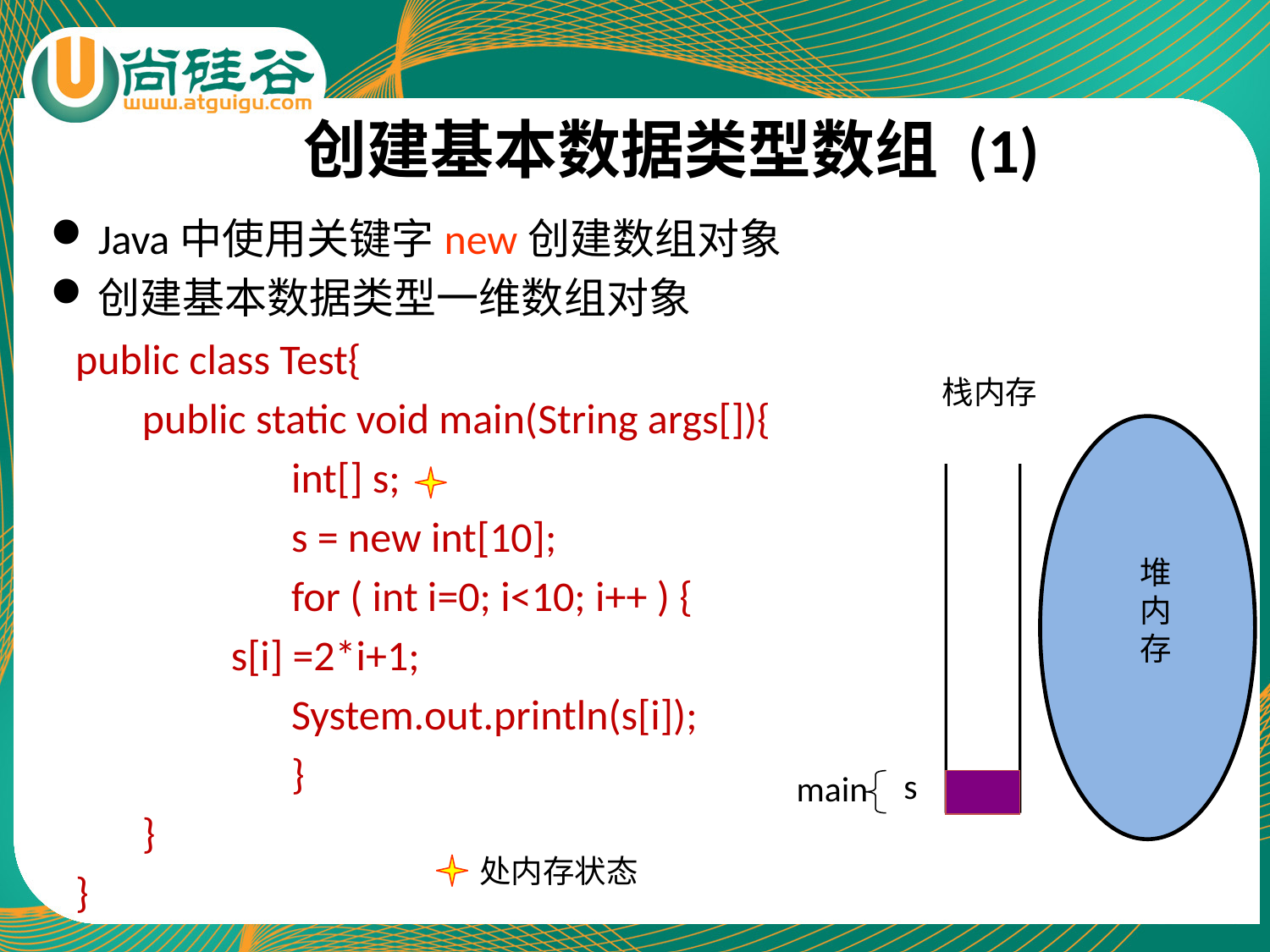

# 创建基本数据类型数组 (1)
Java中使用关键字new创建数组对象
创建基本数据类型一维数组对象
    public class Test{
           public static void main(String args[]){
      		int[] s;
      		s = new int[10];
      		for ( int i=0; i<10; i++ ) {
            	       s[i] =2*i+1;
	         	System.out.println(s[i]);
      		}
           }
    }
栈内存

堆内存
main
s

处内存状态